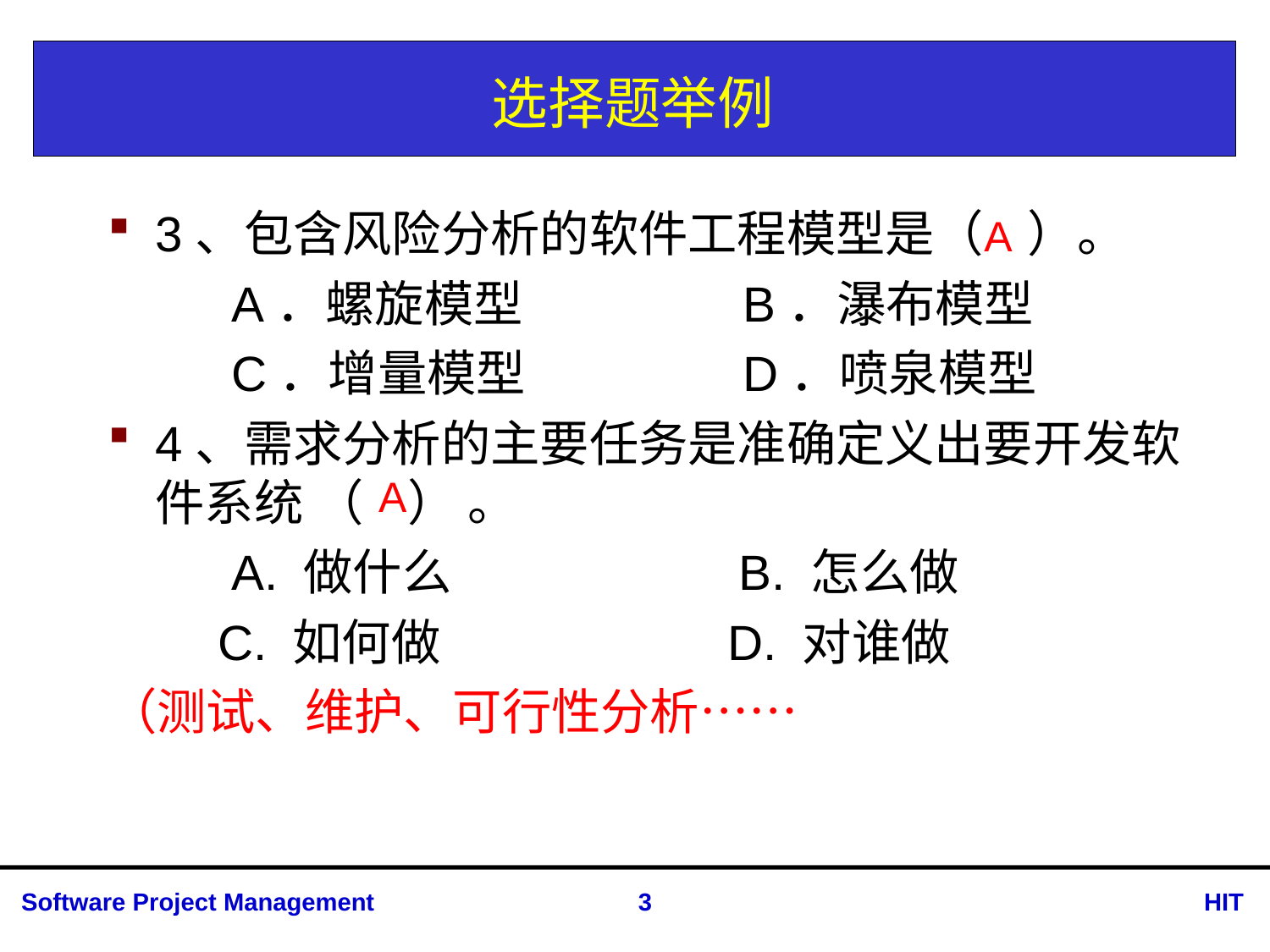

# 选择题举例
3、包含风险分析的软件工程模型是（    ）。
         A．螺旋模型    		B．瀑布模型
         C．增量模型   		D．喷泉模型
4、需求分析的主要任务是准确定义出要开发软件系统 （    ） 。
         A. 做什么                         B. 怎么做
        C. 如何做                         D. 对谁做
（测试、维护、可行性分析……
A
A